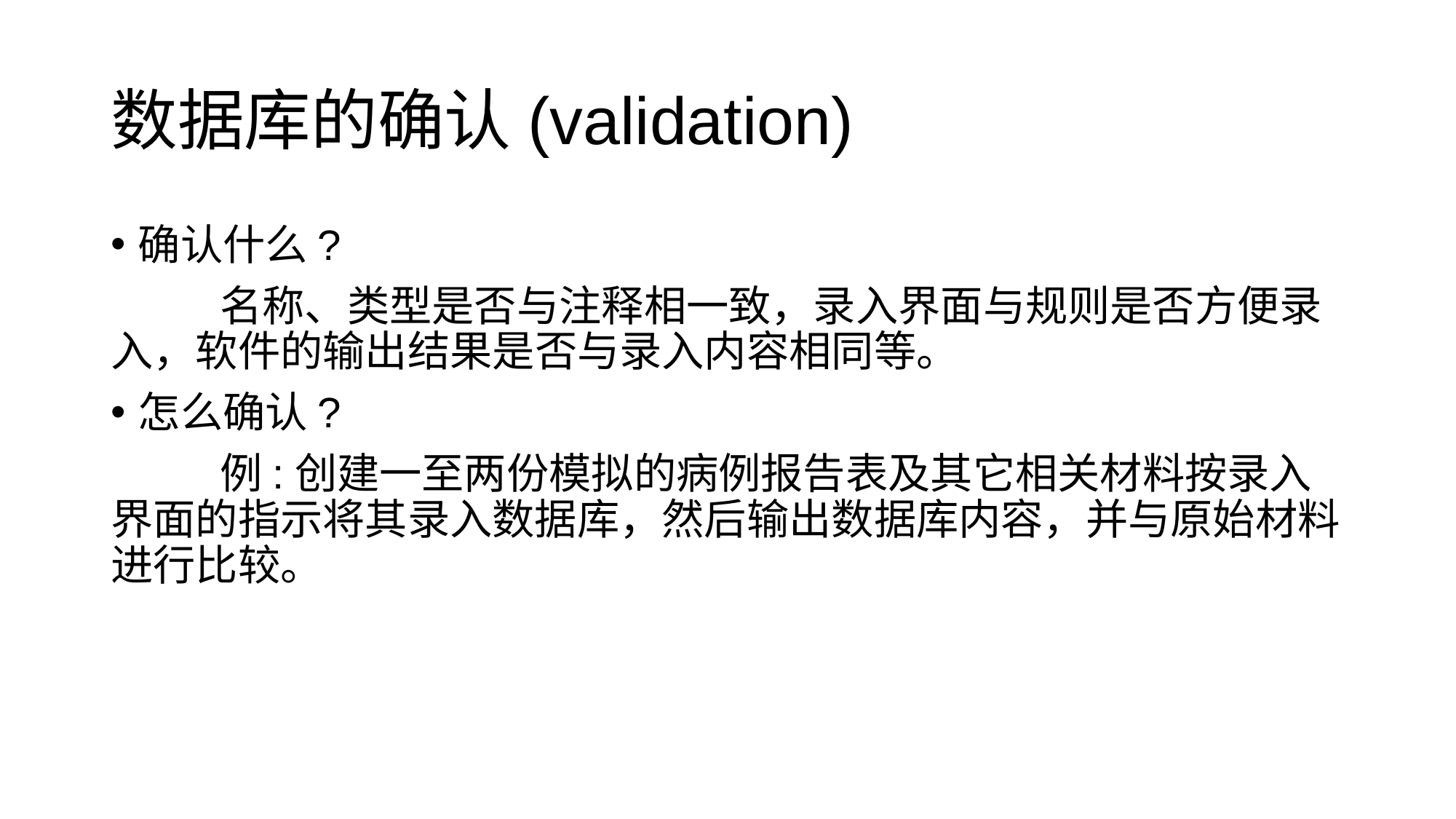

# 数据库的确认(validation)
确认什么?
	名称、类型是否与注释相一致，录入界面与规则是否方便录入，软件的输出结果是否与录入内容相同等。
怎么确认?
	例:创建一至两份模拟的病例报告表及其它相关材料按录入界面的指示将其录入数据库，然后输出数据库内容，并与原始材料进行比较。